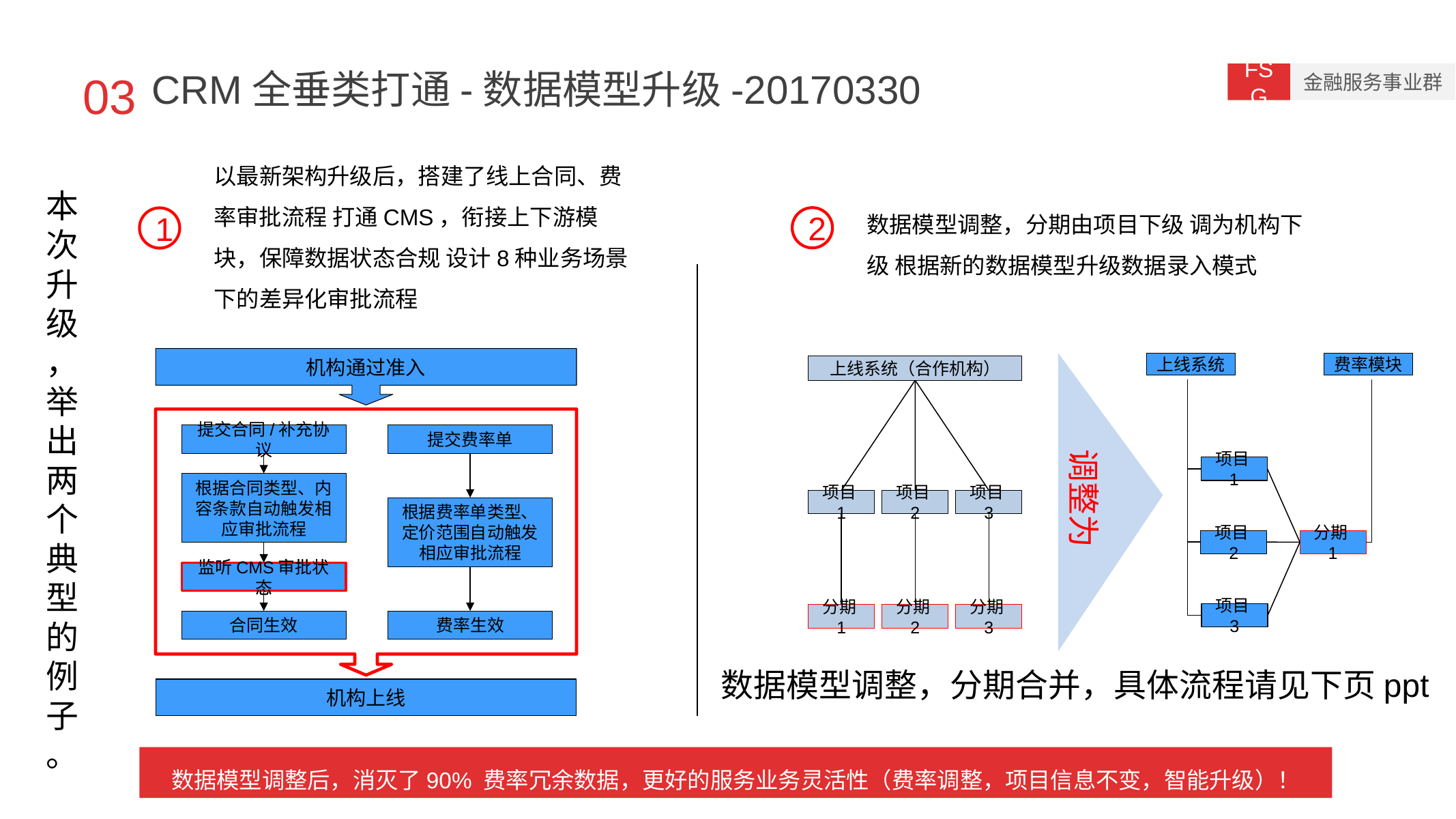

03
CRM全垂类打通-数据模型升级-20170330
以最新架构升级后，搭建了线上合同、费率审批流程 打通CMS，衔接上下游模块，保障数据状态合规 设计8种业务场景下的差异化审批流程

本
次
升
级
，
举
出
两
个
典
型
的
例
子
。
数据模型调整，分期由项目下级 调为机构下级 根据新的数据模型升级数据录入模式

2
1
机构通过准入
上线系统
费率模块

上线系统（合作机构）

提交合同/补充协议
提交费率单
调整为
项目1
根据合同类型、内容条款自动触发相应审批流程
项目1
项目2
项目3
根据费率单类型、定价范围自动触发相应审批流程
项目2
分期1
监听CMS审批状态
监听CMS审批状态
项目3
分期2
分期3
分期1
合同生效
费率生效
数据模型调整，分期合并，具体流程请见下页ppt
机构上线
数据模型调整后，消灭了90% 费率冗余数据，更好的服务业务灵活性（费率调整，项目信息不变，智能升级）！
数据监控